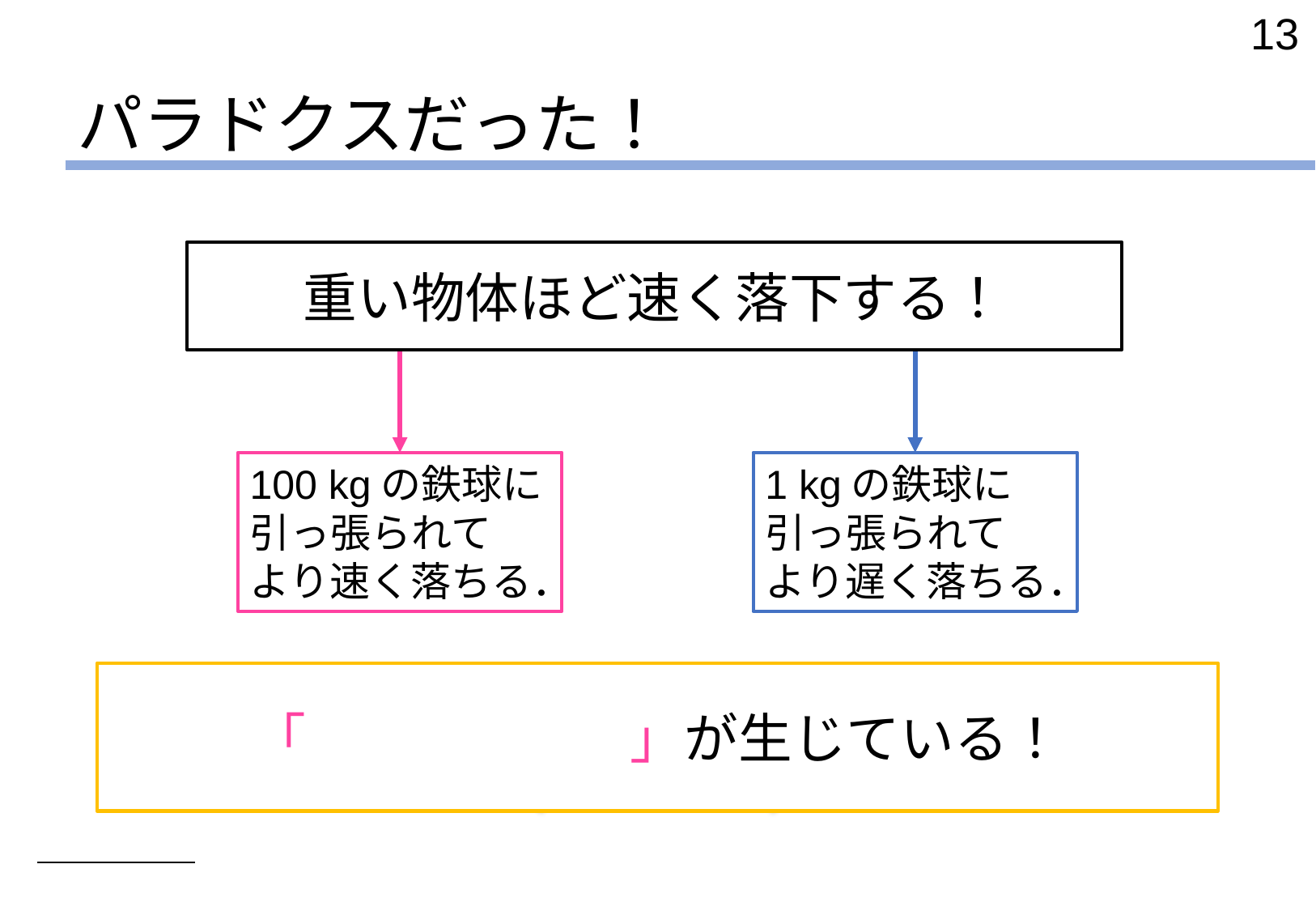

13
# パラドクスだった！
重い物体ほど速く落下する！
100 kgの鉄球に
引っ張られて
より速く落ちる．
1 kgの鉄球に
引っ張られて
より遅く落ちる．
「　　　　　　」が生じている！
逆